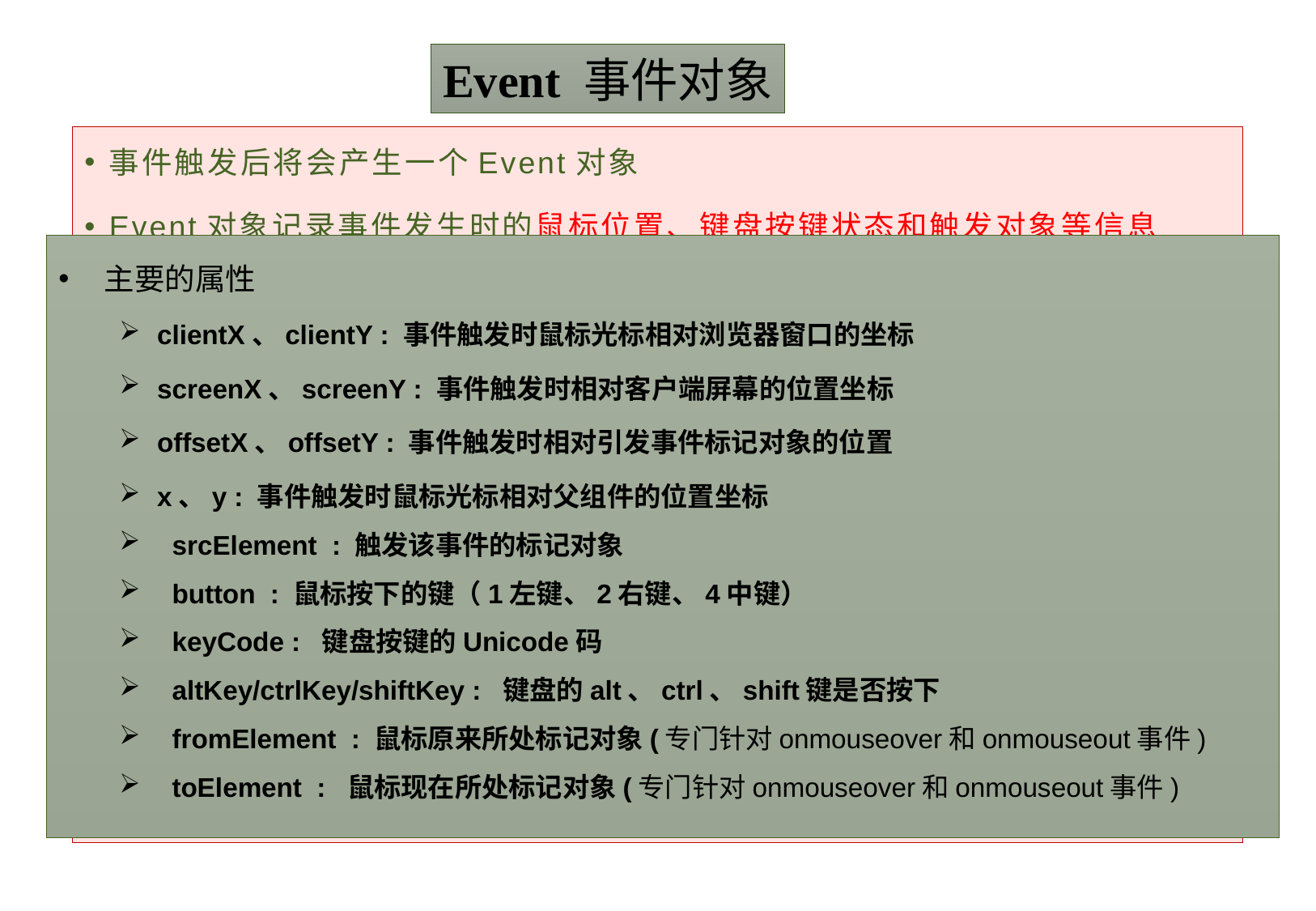

Event 事件对象
#
事件触发后将会产生一个Event对象
Event对象记录事件发生时的鼠标位置、键盘按键状态和触发对象等信息
主要的属性
clientX、clientY : 事件触发时鼠标光标相对浏览器窗口的坐标
screenX、screenY : 事件触发时相对客户端屏幕的位置坐标
offsetX、offsetY : 事件触发时相对引发事件标记对象的位置
x、y : 事件触发时鼠标光标相对父组件的位置坐标
  srcElement  : 触发该事件的标记对象
  button  : 鼠标按下的键（1左键、2右键、4中键）
  keyCode :  键盘按键的Unicode码
  altKey/ctrlKey/shiftKey :  键盘的alt、ctrl、shift键是否按下
  fromElement  : 鼠标原来所处标记对象(专门针对onmouseover和onmouseout事件)
  toElement  :  鼠标现在所处标记对象(专门针对onmouseover和onmouseout事件)